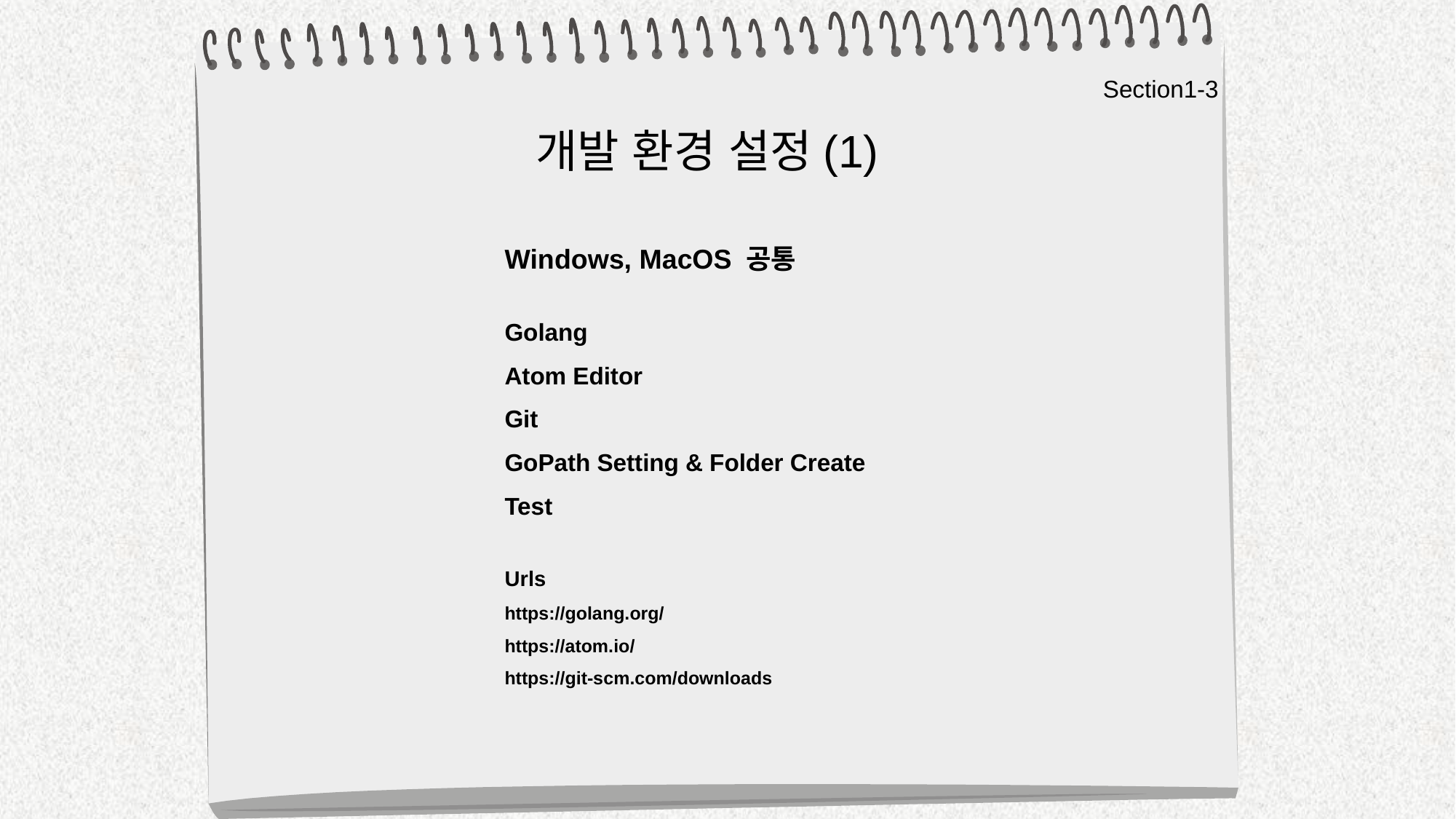

Section1-3
개발 환경 설정(1)
Windows, MacOS 공통

Golang
Atom Editor
Git
GoPath Setting & Folder Create
Test
Urls
https://golang.org/
https://atom.io/
https://git-scm.com/downloads